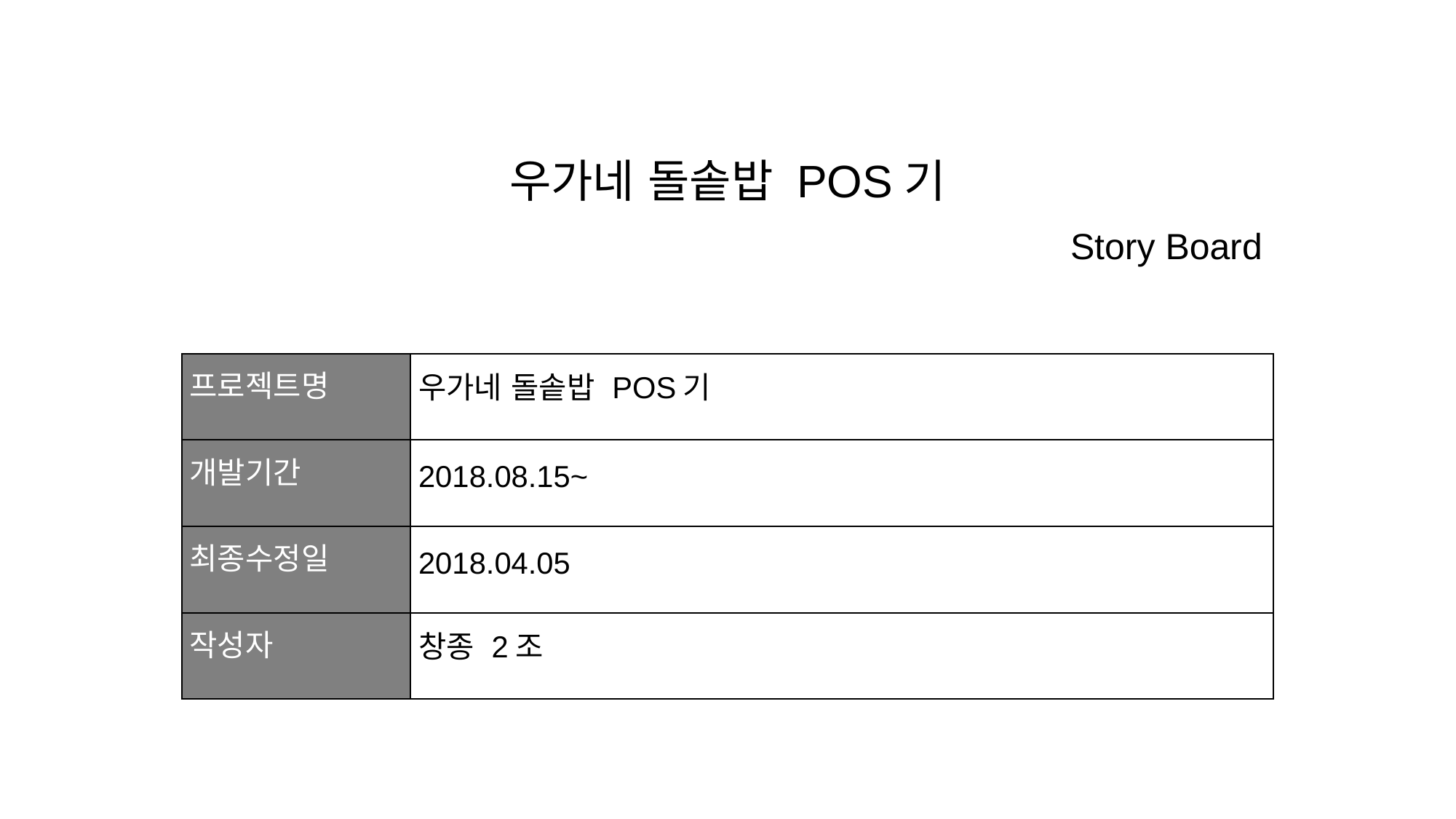

# 우가네 돌솥밥 POS기
Story Board
| 프로젝트명 | 우가네 돌솥밥 POS기 |
| --- | --- |
| 개발기간 | 2018.08.15~ |
| 최종수정일 | 2018.04.05 |
| 작성자 | 창종 2조 |